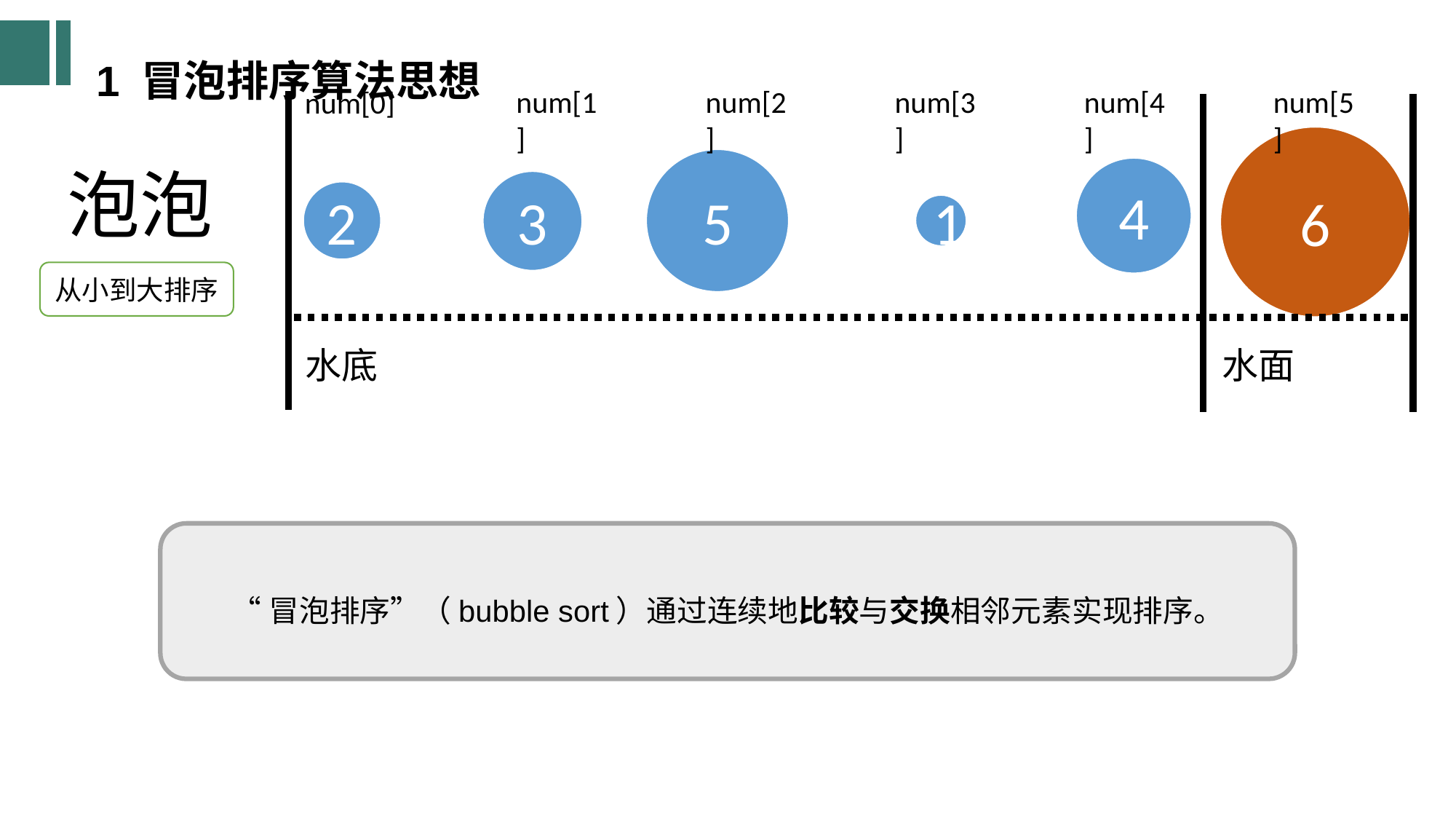

1 冒泡排序算法思想

num[0]
num[1]
num[2]
num[3]
num[4]
num[5]
6
5
泡泡
4
3
2
1
从小到大排序
水底
水面
“冒泡排序”（bubble sort）通过连续地比较与交换相邻元素实现排序。